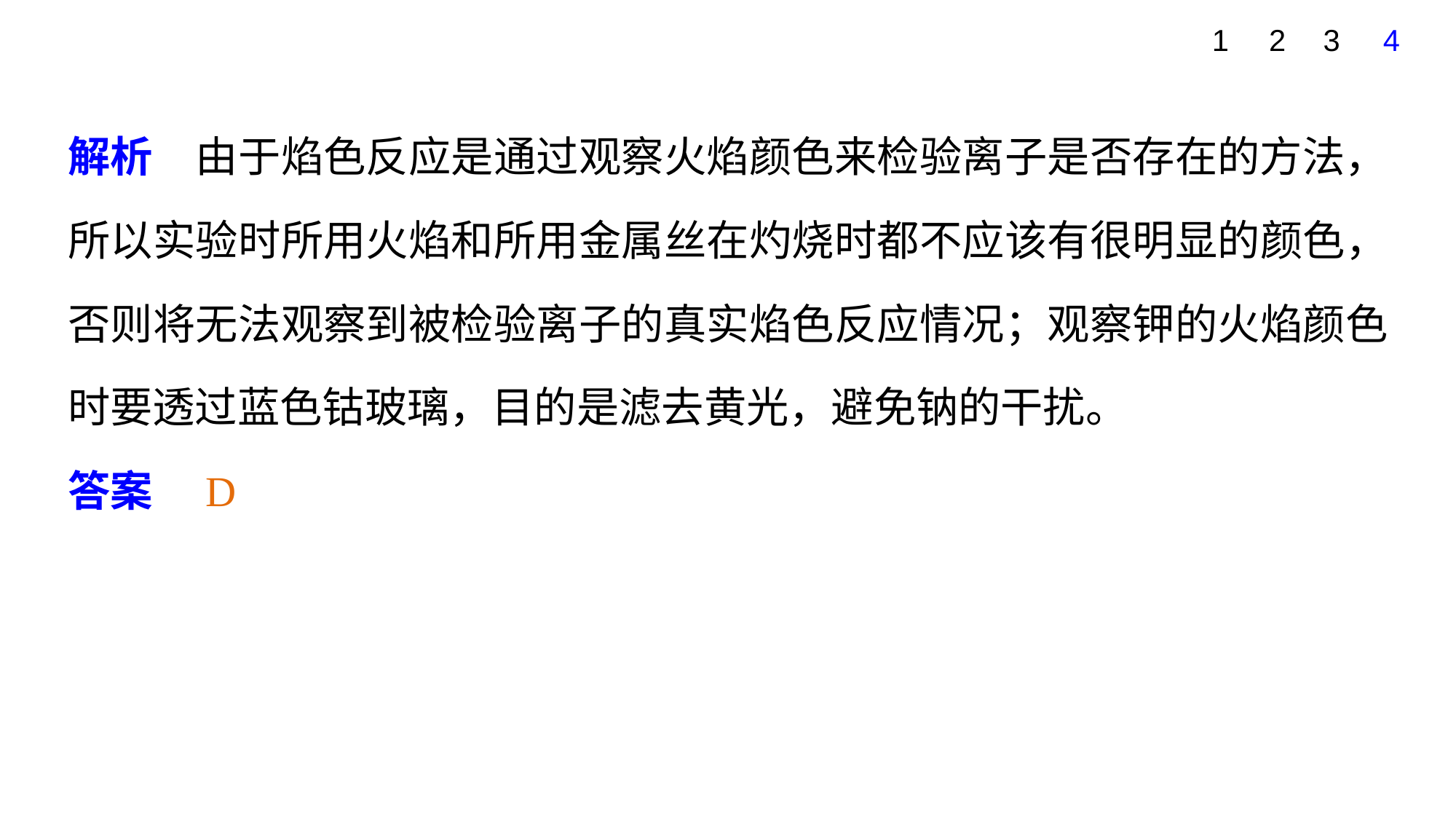

1
2
3
4
解析　由于焰色反应是通过观察火焰颜色来检验离子是否存在的方法，所以实验时所用火焰和所用金属丝在灼烧时都不应该有很明显的颜色，否则将无法观察到被检验离子的真实焰色反应情况；观察钾的火焰颜色时要透过蓝色钴玻璃，目的是滤去黄光，避免钠的干扰。
答案　D